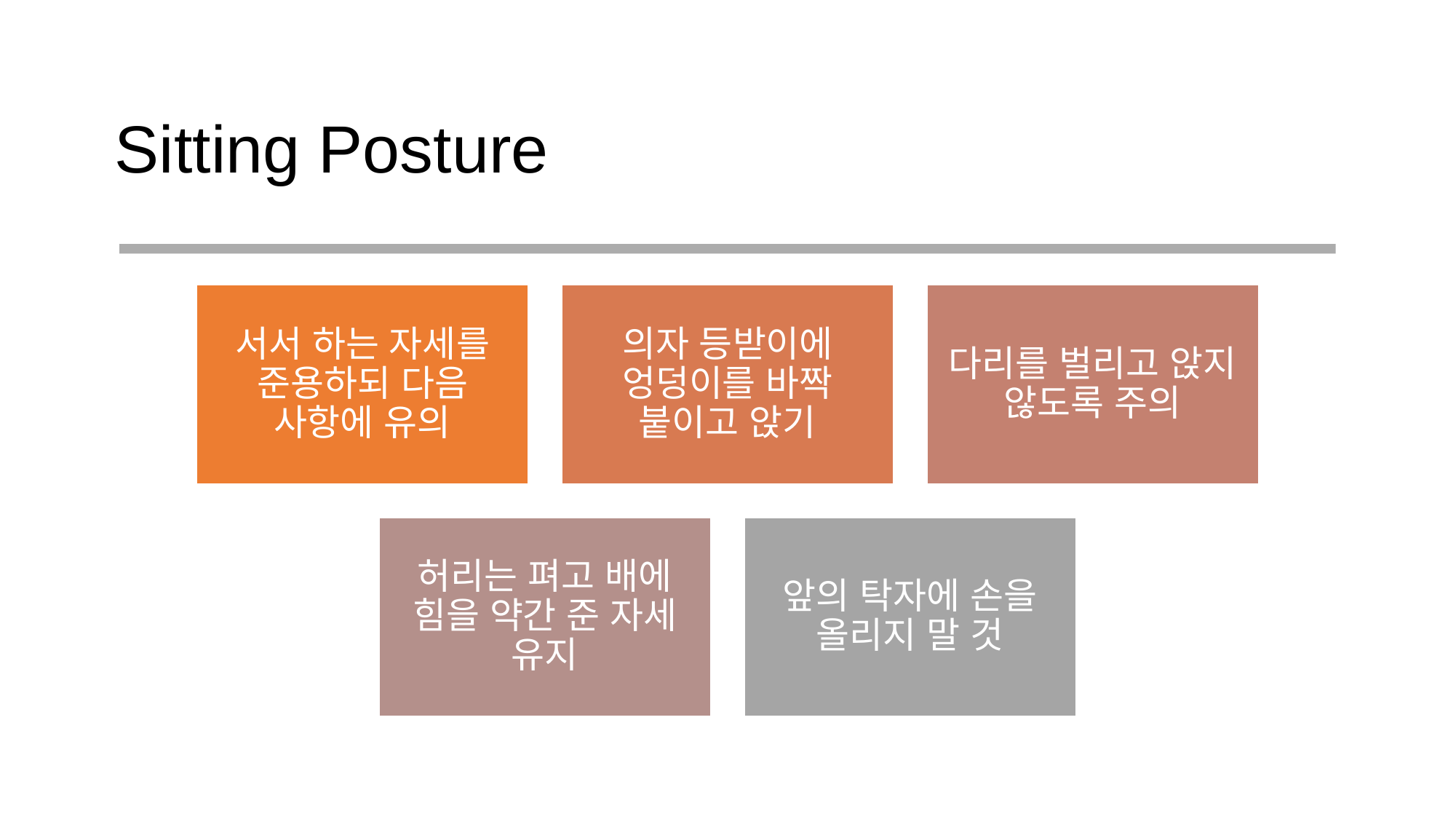

# Sitting Posture

서서 하는 자세를 준용하되 다음 사항에 유의
의자 등받이에 엉덩이를 바짝 붙이고 앉기
다리를 벌리고 앉지 않도록 주의
허리는 펴고 배에 힘을 약간 준 자세 유지
앞의 탁자에 손을 올리지 말 것